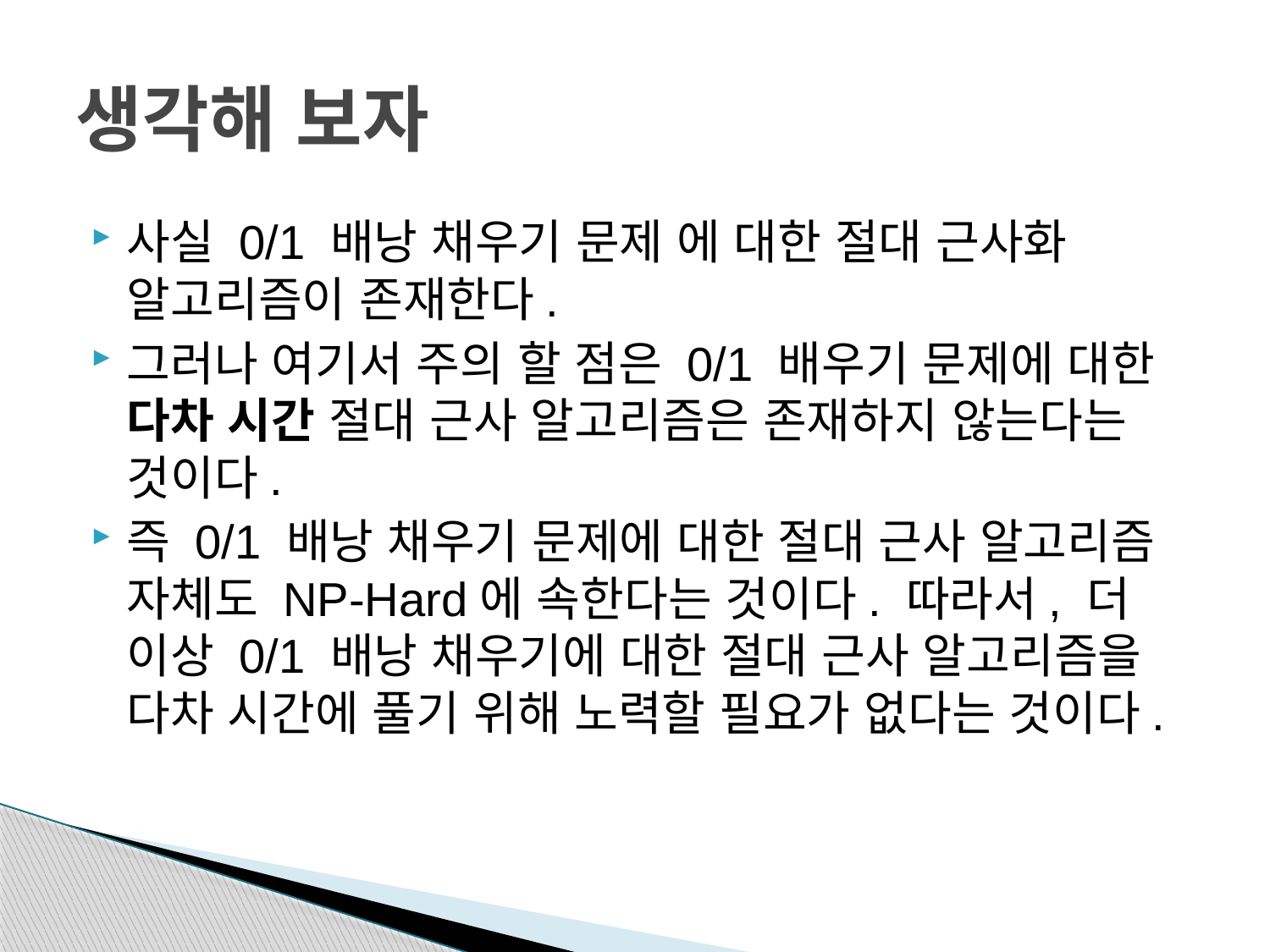

# 생각해 보자
사실 0/1 배낭 채우기 문제 에 대한 절대 근사화 알고리즘이 존재한다.
그러나 여기서 주의 할 점은 0/1 배우기 문제에 대한 다차 시간 절대 근사 알고리즘은 존재하지 않는다는 것이다.
즉 0/1 배낭 채우기 문제에 대한 절대 근사 알고리즘 자체도 NP-Hard에 속한다는 것이다. 따라서, 더 이상 0/1 배낭 채우기에 대한 절대 근사 알고리즘을 다차 시간에 풀기 위해 노력할 필요가 없다는 것이다.